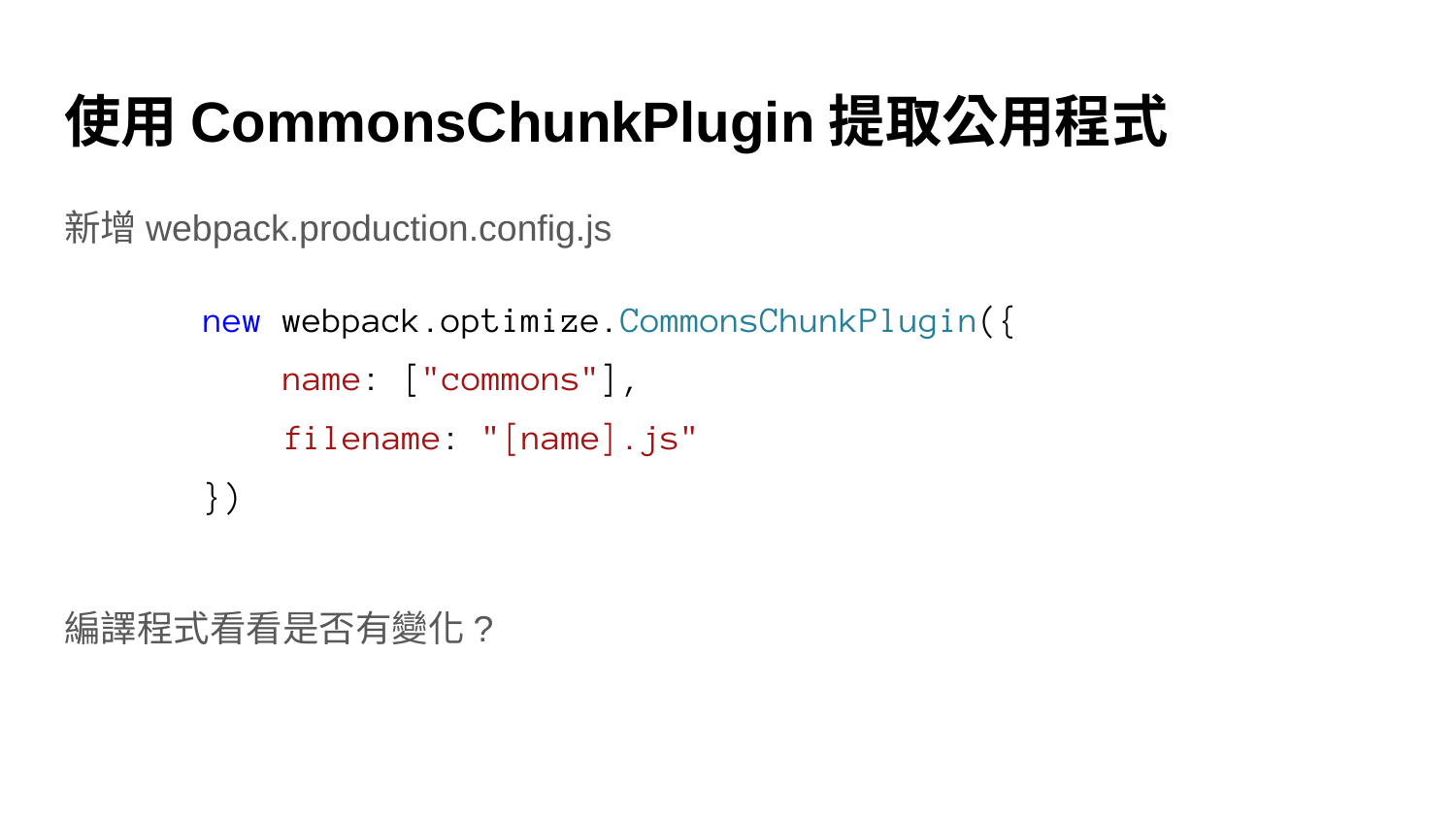

# 使用CommonsChunkPlugin提取公用程式

新增webpack.production.config.js
       new webpack.optimize.CommonsChunkPlugin({
           name: ["commons"],
           filename: "[name].js"
       })

編譯程式看看是否有變化?